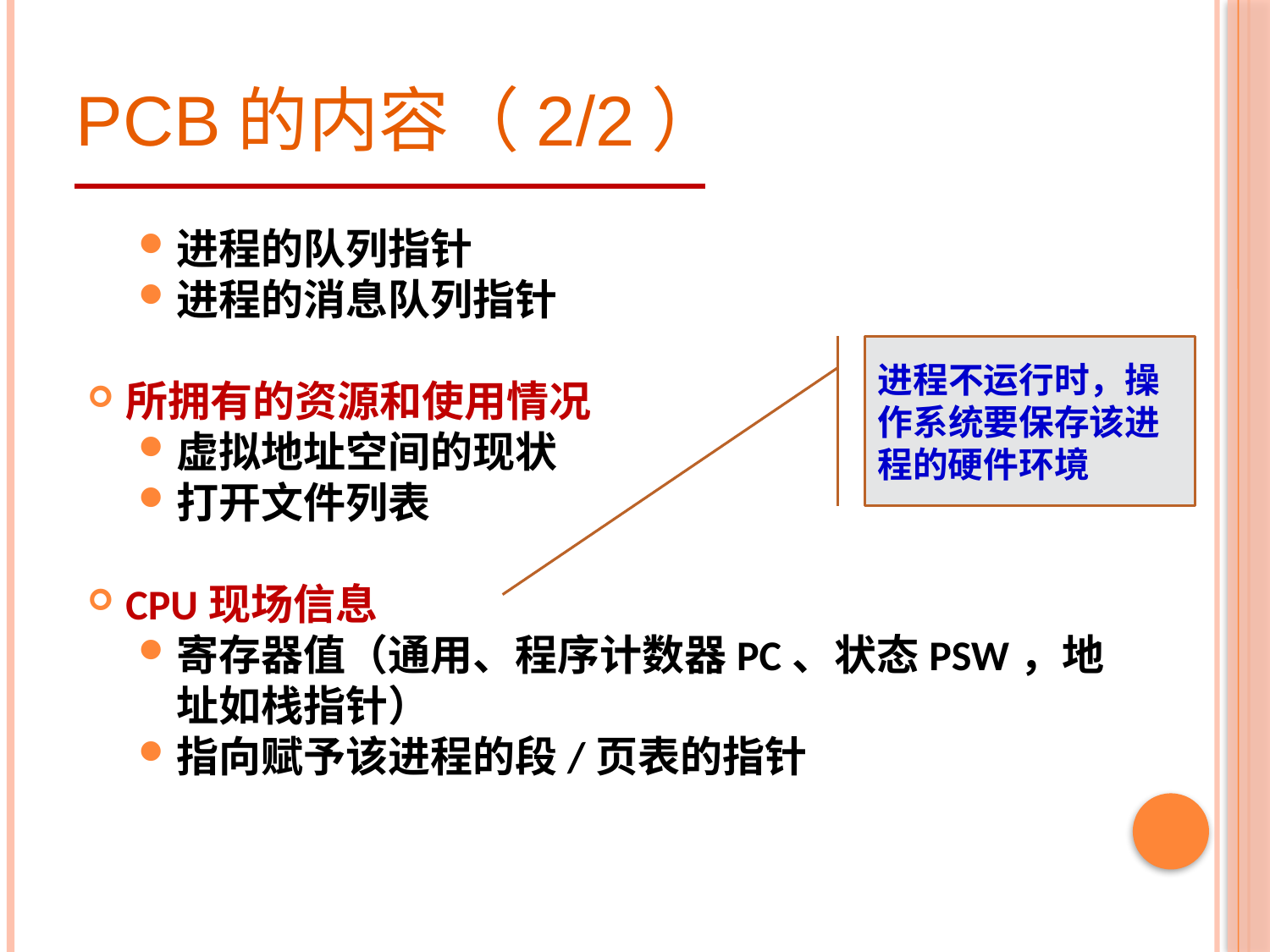

# PCB的内容（2/2）
进程的队列指针
进程的消息队列指针

所拥有的资源和使用情况
虚拟地址空间的现状
打开文件列表

CPU现场信息
寄存器值（通用、程序计数器PC、状态PSW，地址如栈指针）
指向赋予该进程的段/页表的指针

进程不运行时，操作系统要保存该进程的硬件环境